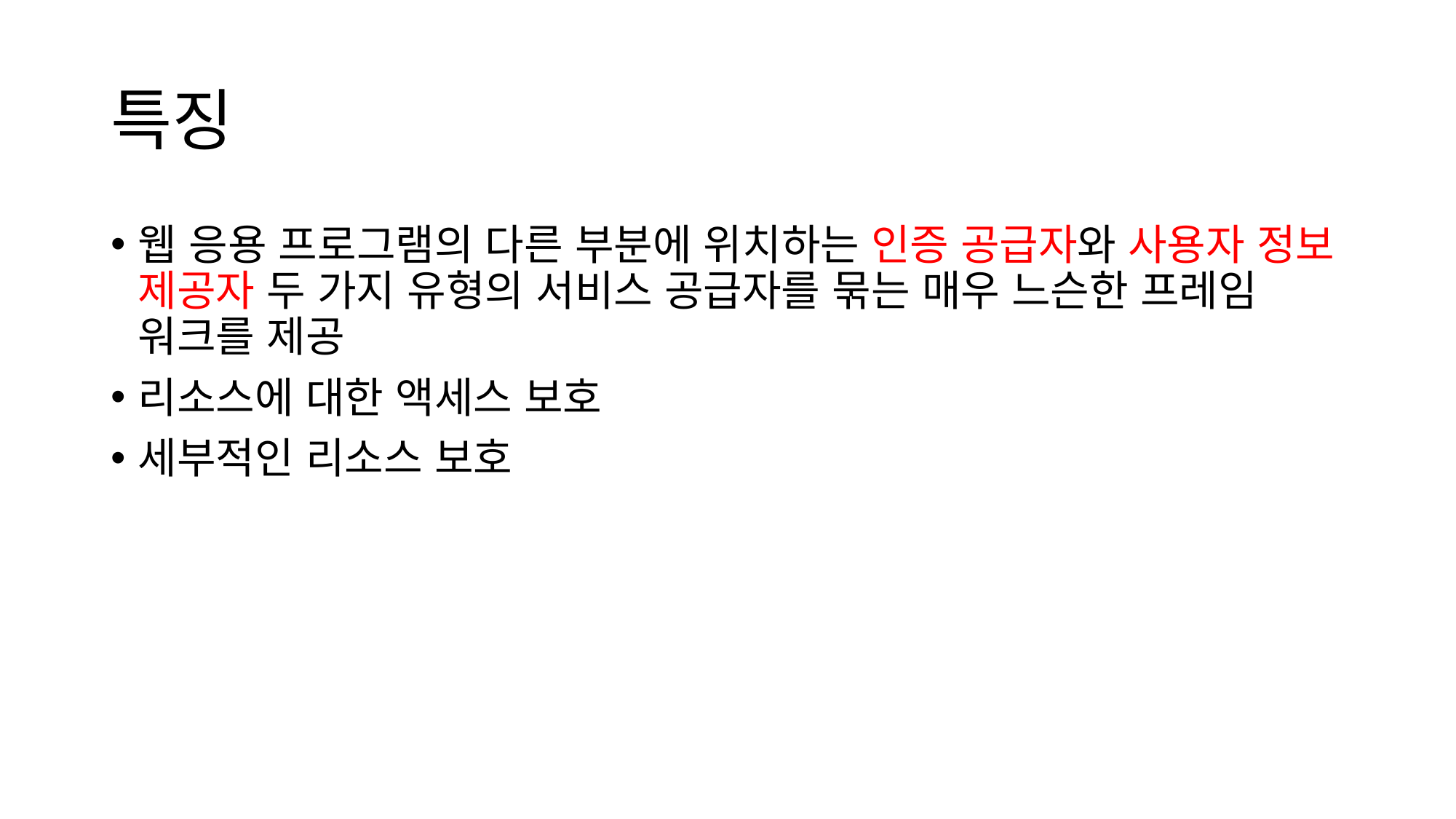

# 특징
웹 응용 프로그램의 다른 부분에 위치하는 인증 공급자와 사용자 정보 제공자 두 가지 유형의 서비스 공급자를 묶는 매우 느슨한 프레임 워크를 제공
리소스에 대한 액세스 보호
세부적인 리소스 보호